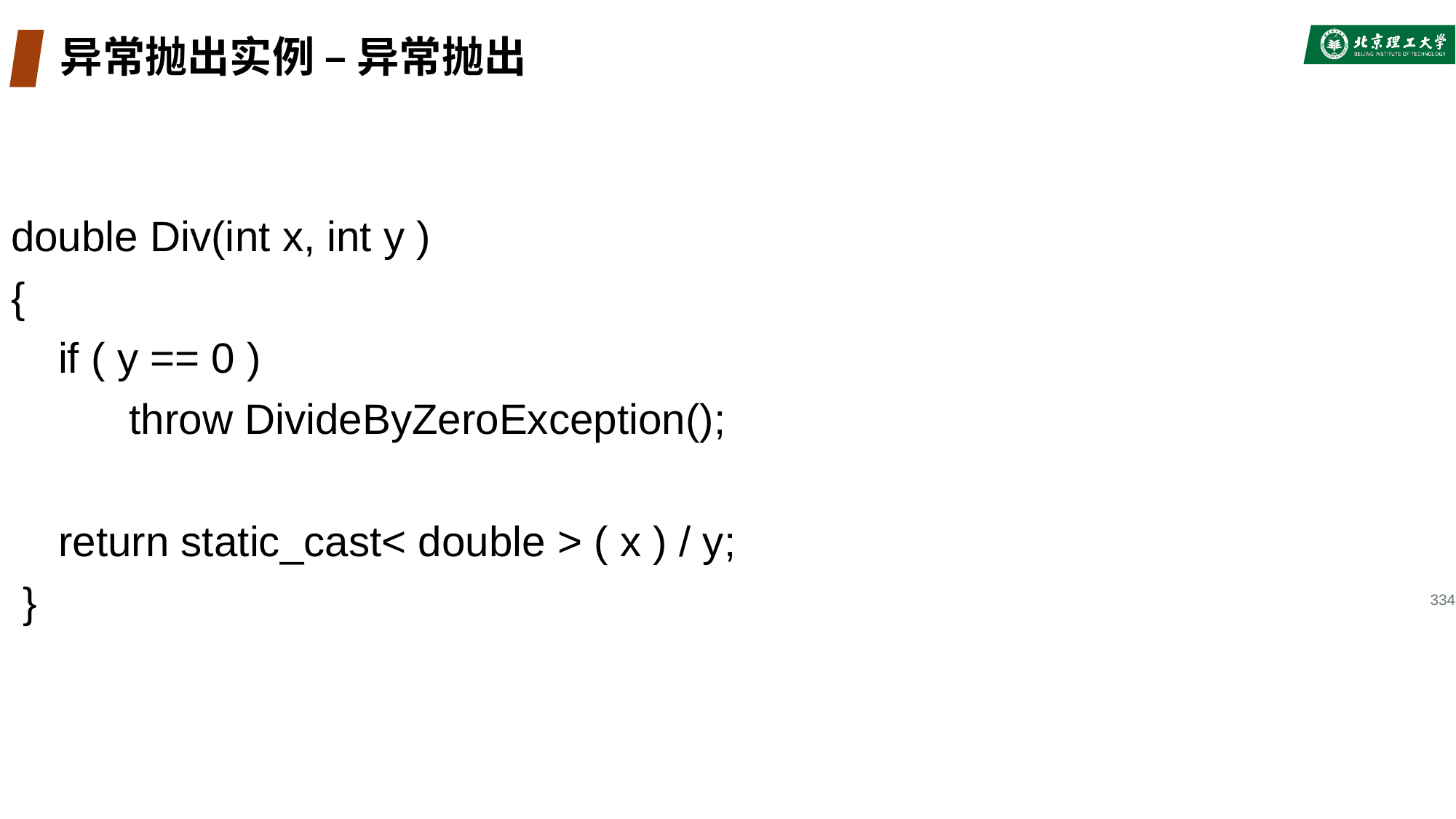

# 异常抛出实例 – 异常抛出
double Div(int x, int y )
{
    if ( y == 0 )
          throw DivideByZeroException();

    return static_cast< double > ( x ) / y;
 }
334